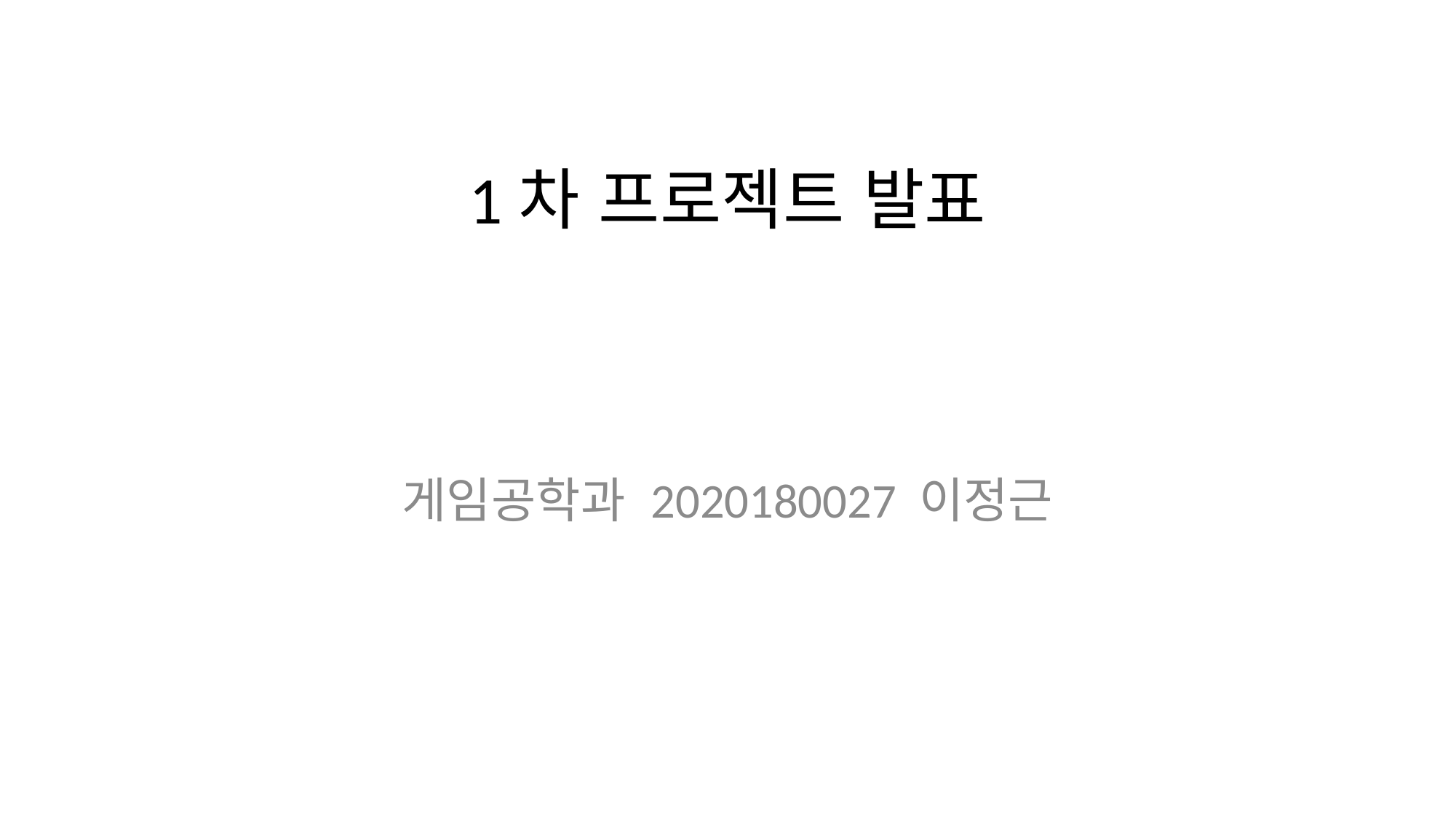

# 1차 프로젝트 발표
게임공학과 2020180027 이정근